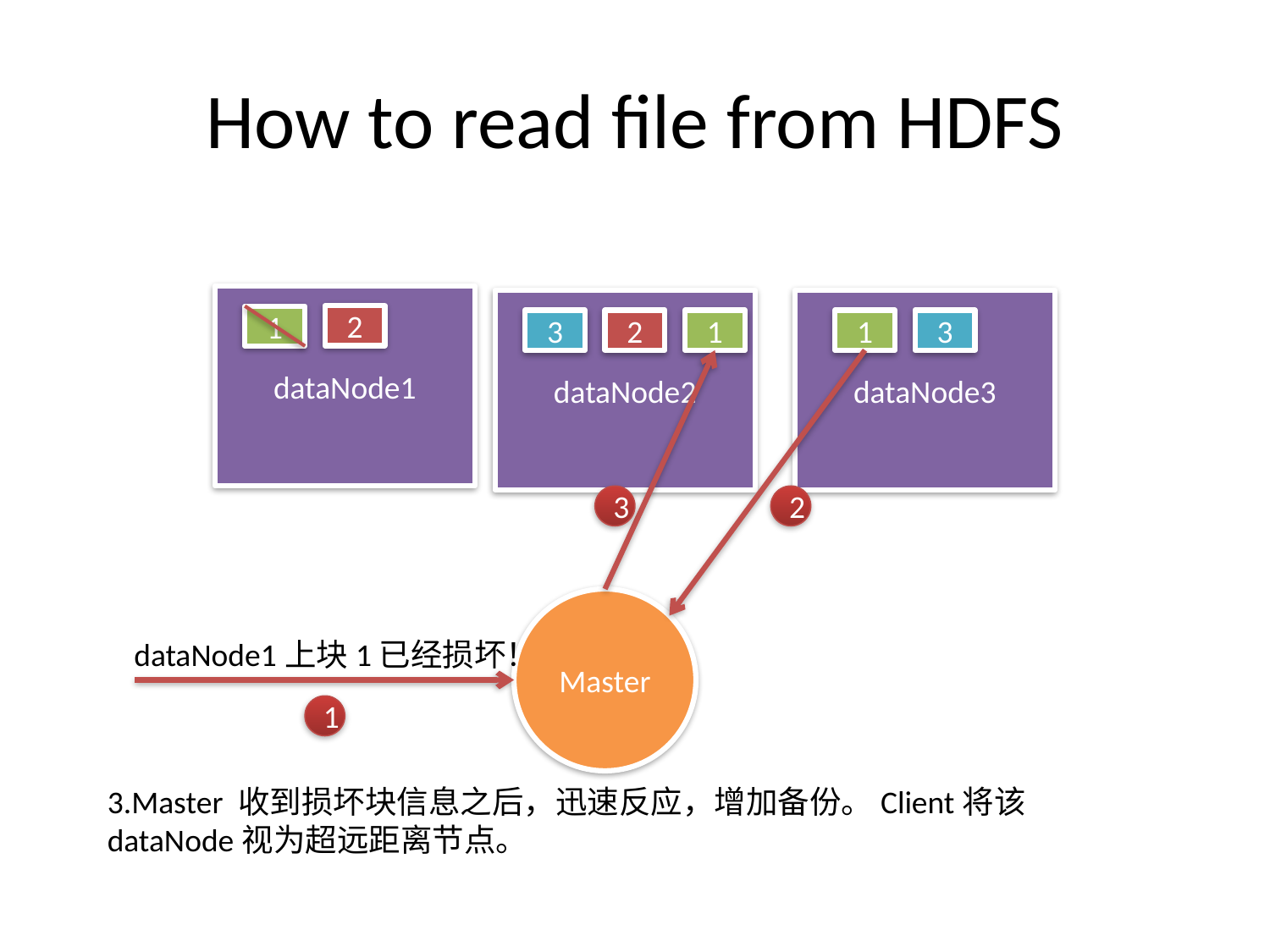

# How to read file from HDFS
dataNode1
dataNode2
dataNode3
2
1
3
2
1
1
3
3
2
Master
dataNode1上块1已经损坏！
1
3.Master 收到损坏块信息之后，迅速反应，增加备份。Client将该dataNode视为超远距离节点。